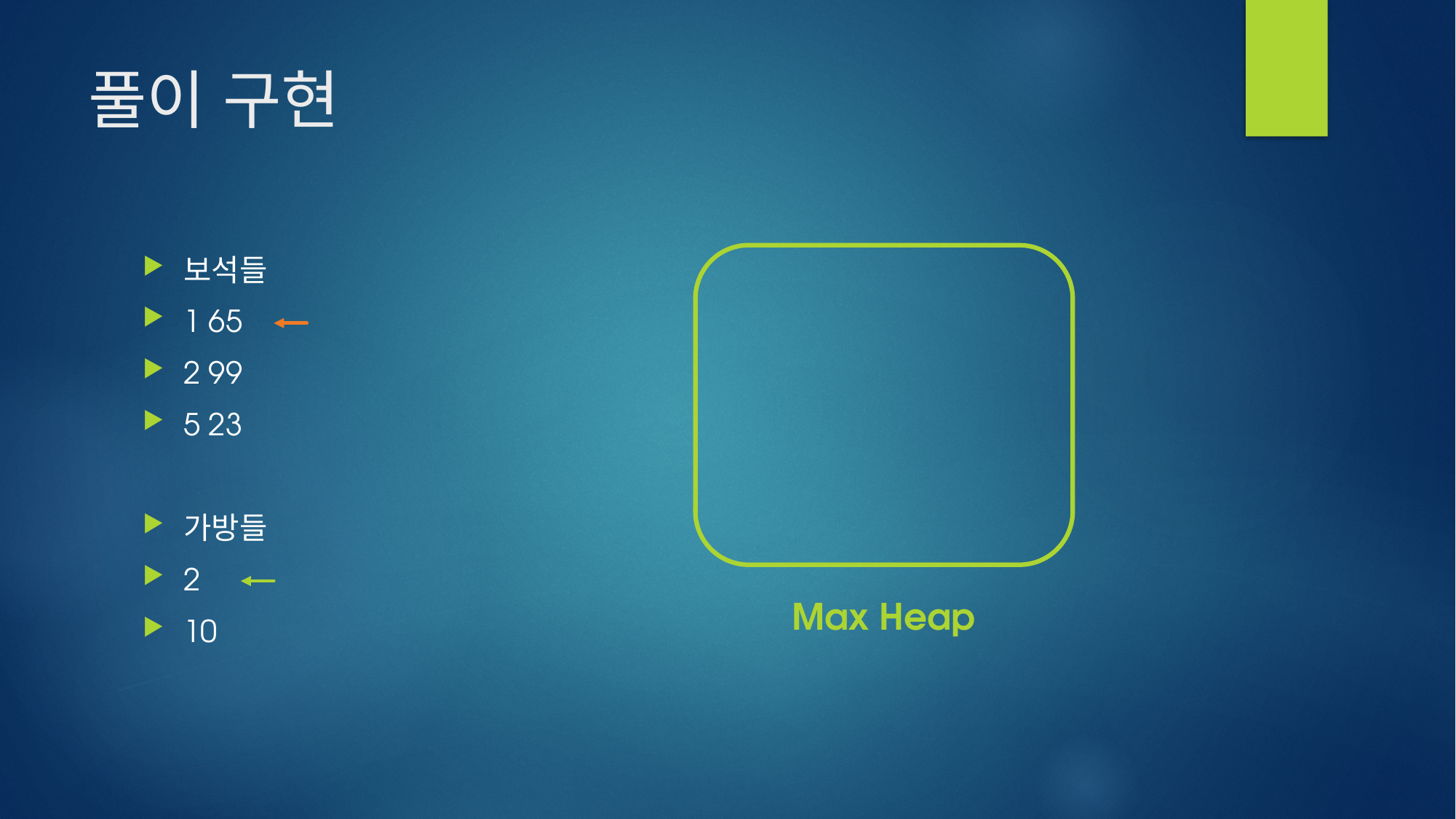

# 풀이 구현
보석들
1 65
2 99
5 23

가방들
2
10

Max Heap